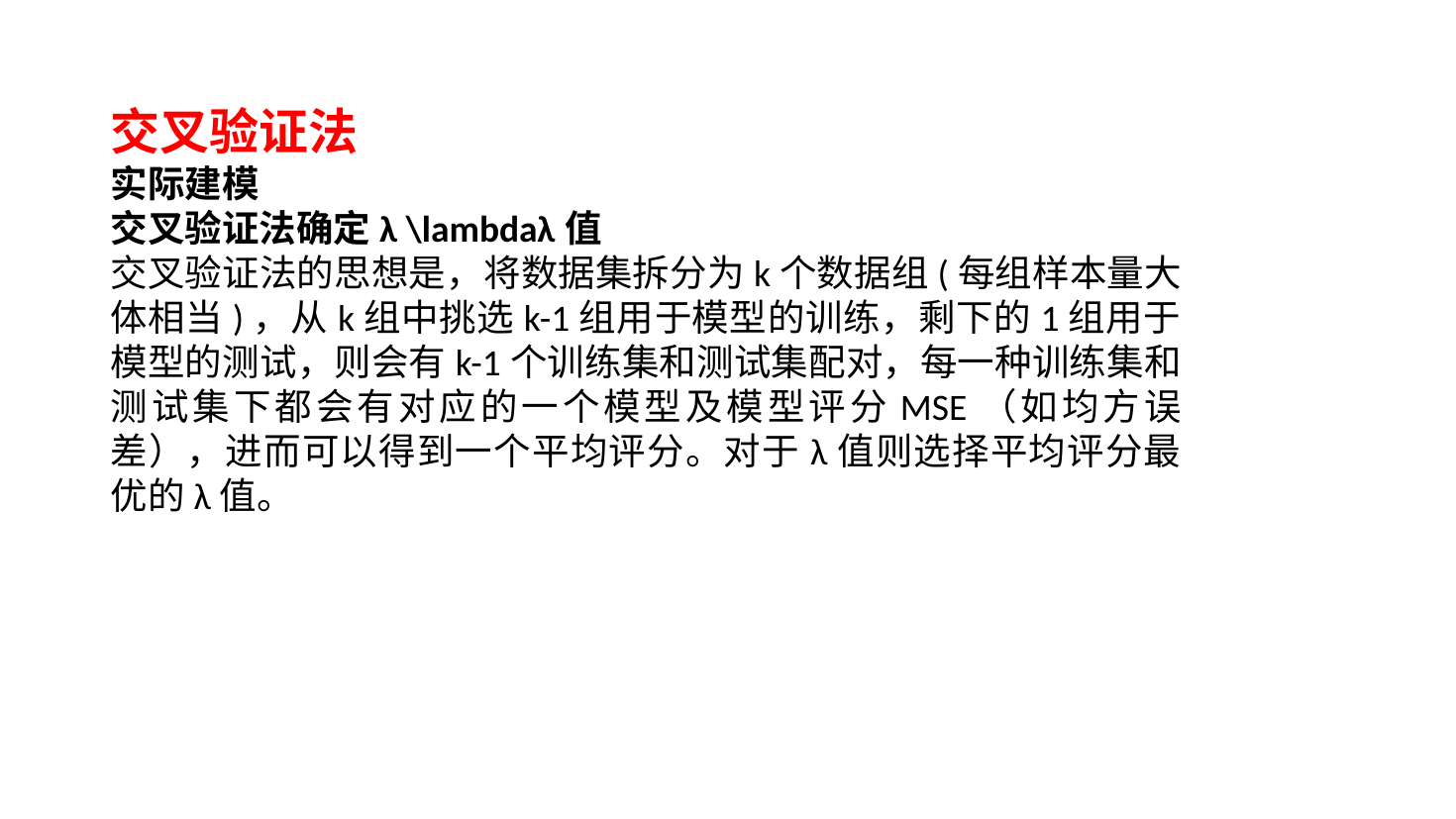

交叉验证法
实际建模
交叉验证法确定λ \lambdaλ值
交叉验证法的思想是，将数据集拆分为k个数据组(每组样本量大体相当)，从k组中挑选k-1组用于模型的训练，剩下的1组用于模型的测试，则会有k-1个训练集和测试集配对，每一种训练集和测试集下都会有对应的一个模型及模型评分MSE（如均方误差），进而可以得到一个平均评分。对于λ值则选择平均评分最优的λ值。